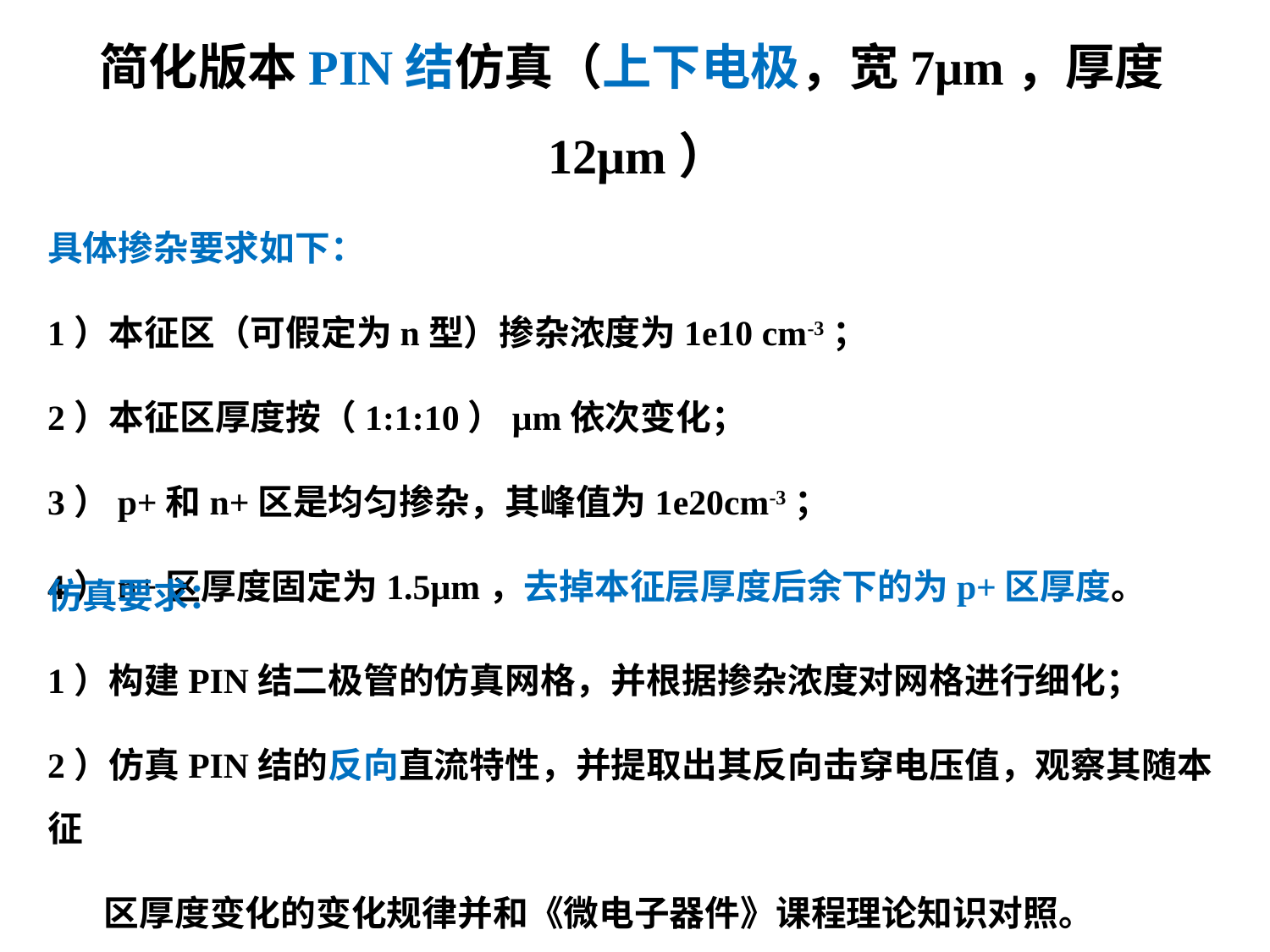

简化版本PIN结仿真（上下电极，宽7μm，厚度12μm）
具体掺杂要求如下：
1）本征区（可假定为n型）掺杂浓度为1e10 cm-3；
2）本征区厚度按（1:1:10）μm依次变化；
3）p+和n+区是均匀掺杂，其峰值为1e20cm-3；
4）n+区厚度固定为1.5μm，去掉本征层厚度后余下的为p+区厚度。
仿真要求：
1）构建PIN结二极管的仿真网格，并根据掺杂浓度对网格进行细化；
2）仿真PIN结的反向直流特性，并提取出其反向击穿电压值，观察其随本征
      区厚度变化的变化规律并和《微电子器件》课程理论知识对照。